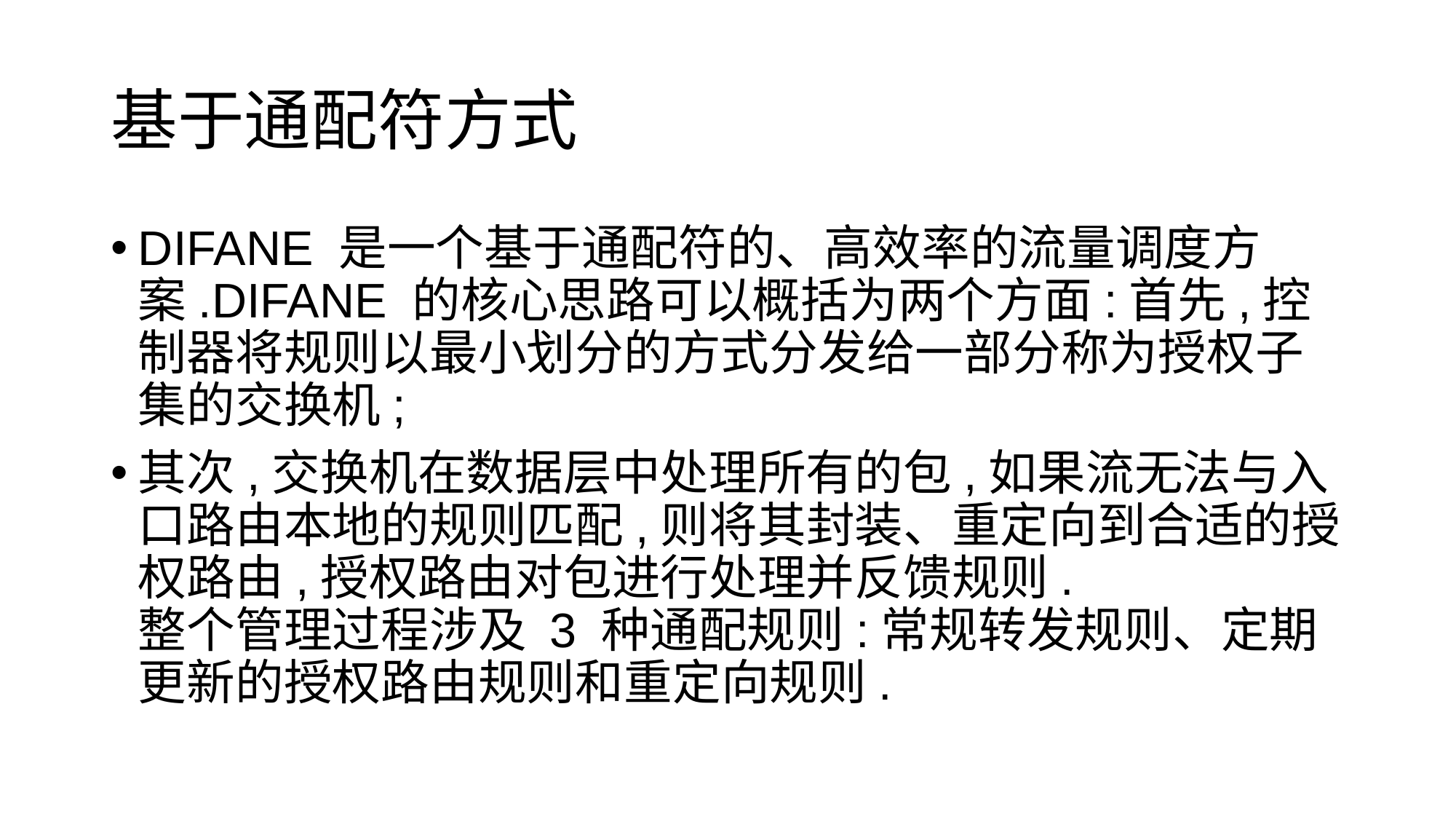

# 基于通配符方式
DIFANE 是一个基于通配符的、高效率的流量调度方案.DIFANE 的核心思路可以概括为两个方面:首先,控制器将规则以最小划分的方式分发给一部分称为授权子集的交换机;
其次,交换机在数据层中处理所有的包,如果流无法与入口路由本地的规则匹配,则将其封装、重定向到合适的授权路由,授权路由对包进行处理并反馈规则.
整个管理过程涉及 3 种通配规则:常规转发规则、定期更新的授权路由规则和重定向规则.